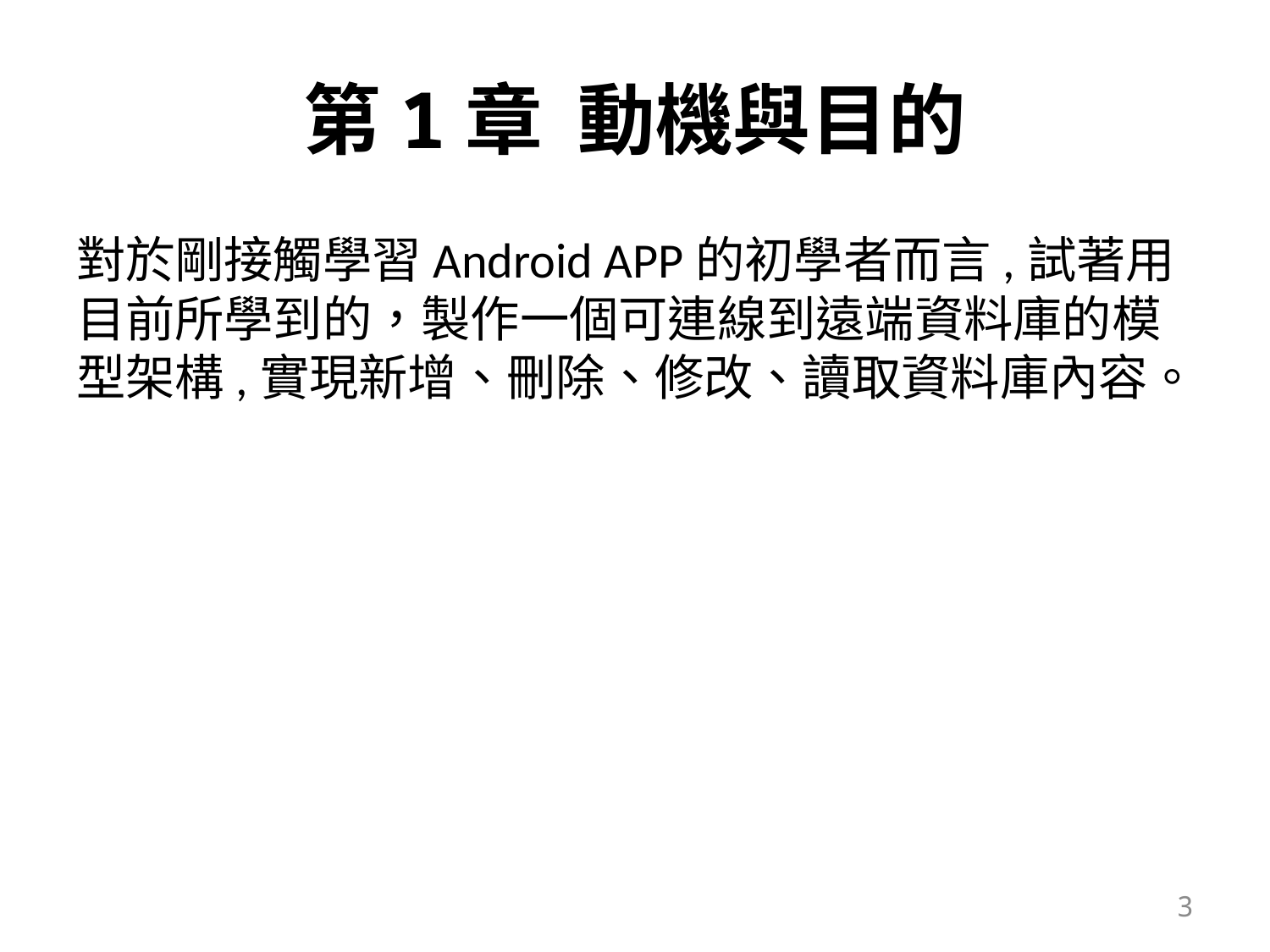

# 第1章  動機與目的
對於剛接觸學習Android APP的初學者而言,試著用目前所學到的，製作一個可連線到遠端資料庫的模型架構,實現新增、刪除、修改、讀取資料庫內容。

3